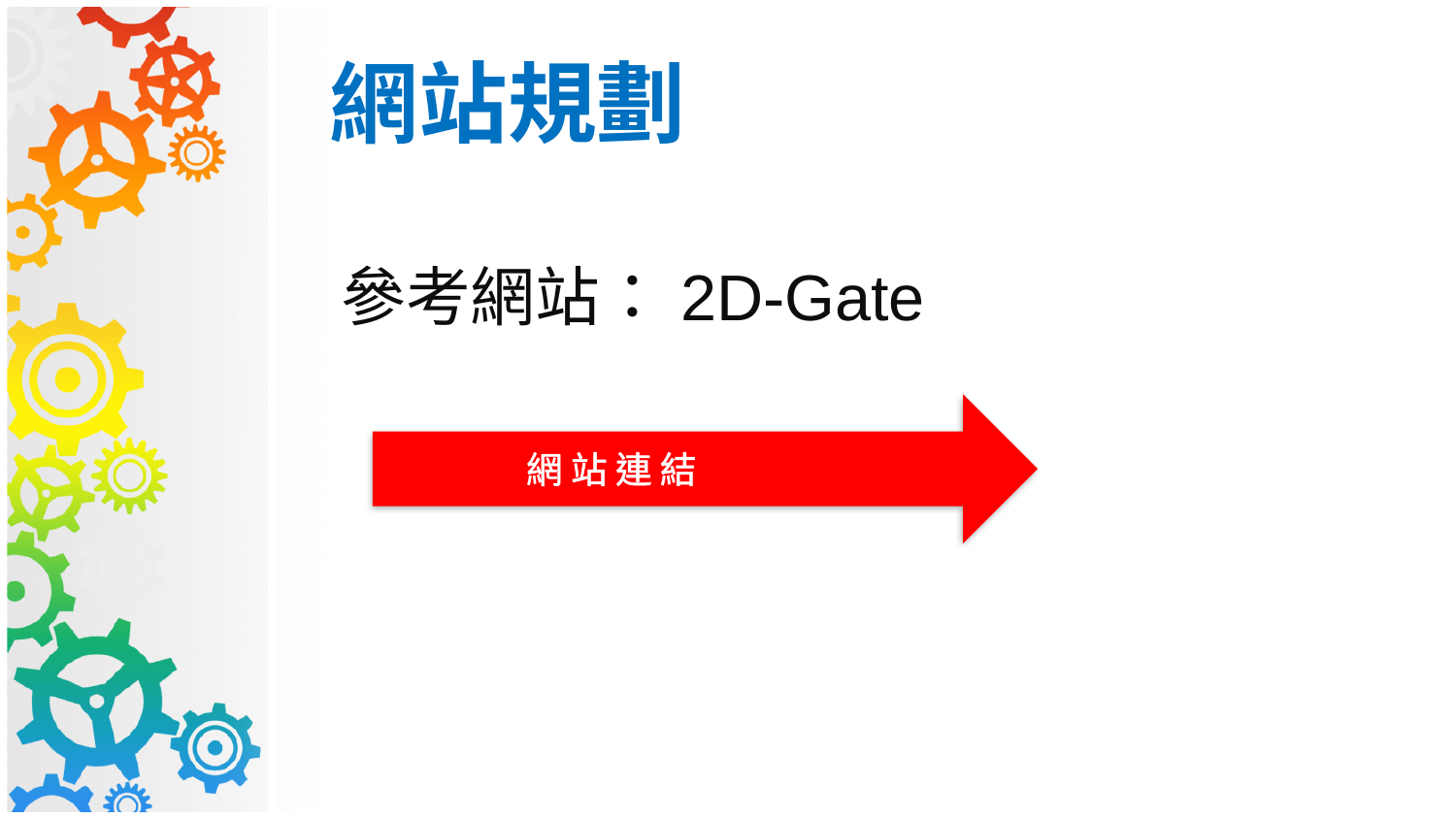

# 網站規劃
參考網站：2D-Gate

網 站 連 結